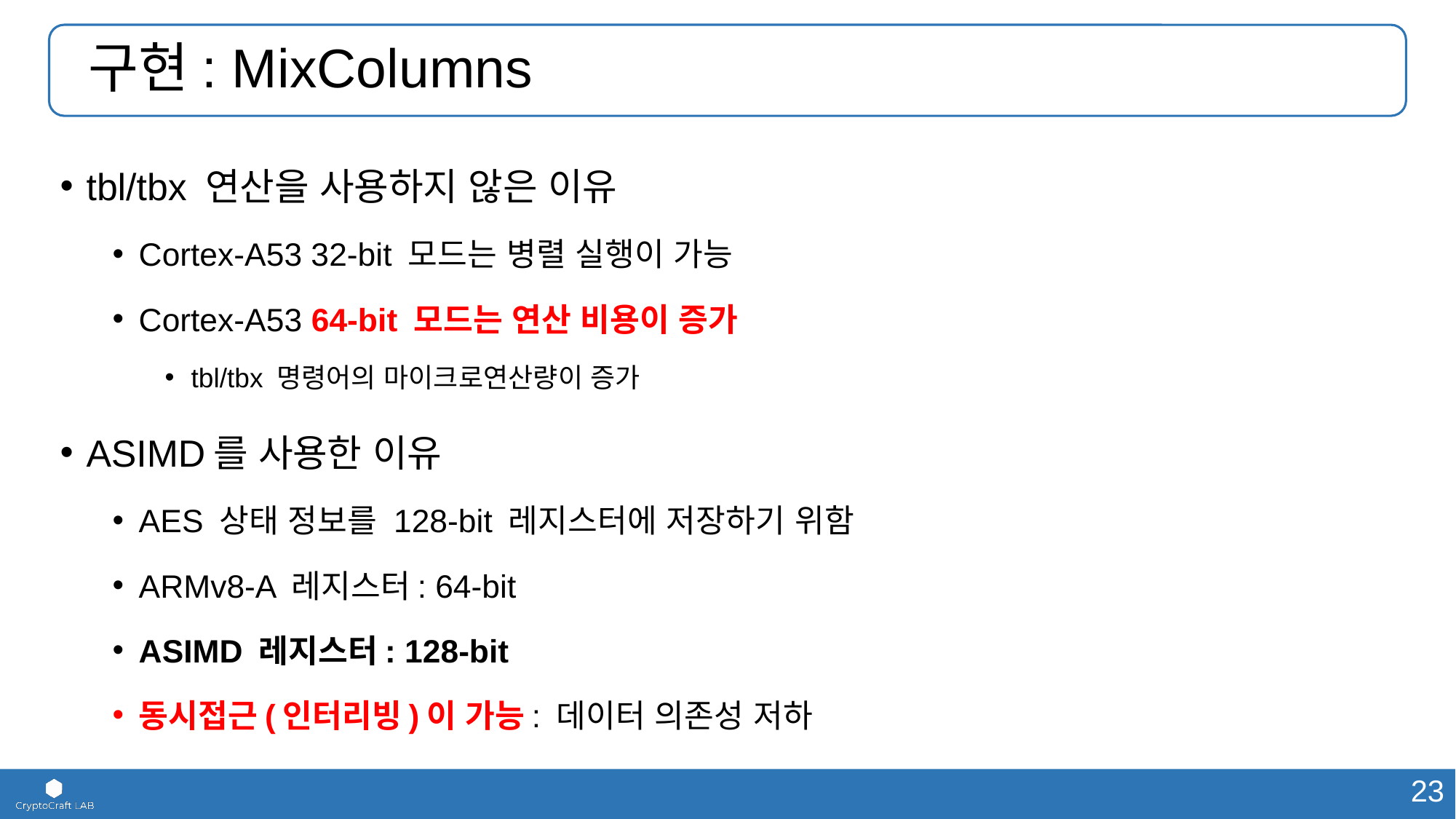

# 구현: MixColumns
tbl/tbx 연산을 사용하지 않은 이유
Cortex-A53 32-bit 모드는 병렬 실행이 가능
Cortex-A53 64-bit 모드는 연산 비용이 증가
tbl/tbx 명령어의 마이크로연산량이 증가
ASIMD를 사용한 이유
AES 상태 정보를 128-bit 레지스터에 저장하기 위함
ARMv8-A 레지스터: 64-bit
ASIMD 레지스터: 128-bit
동시접근(인터리빙)이 가능: 데이터 의존성 저하